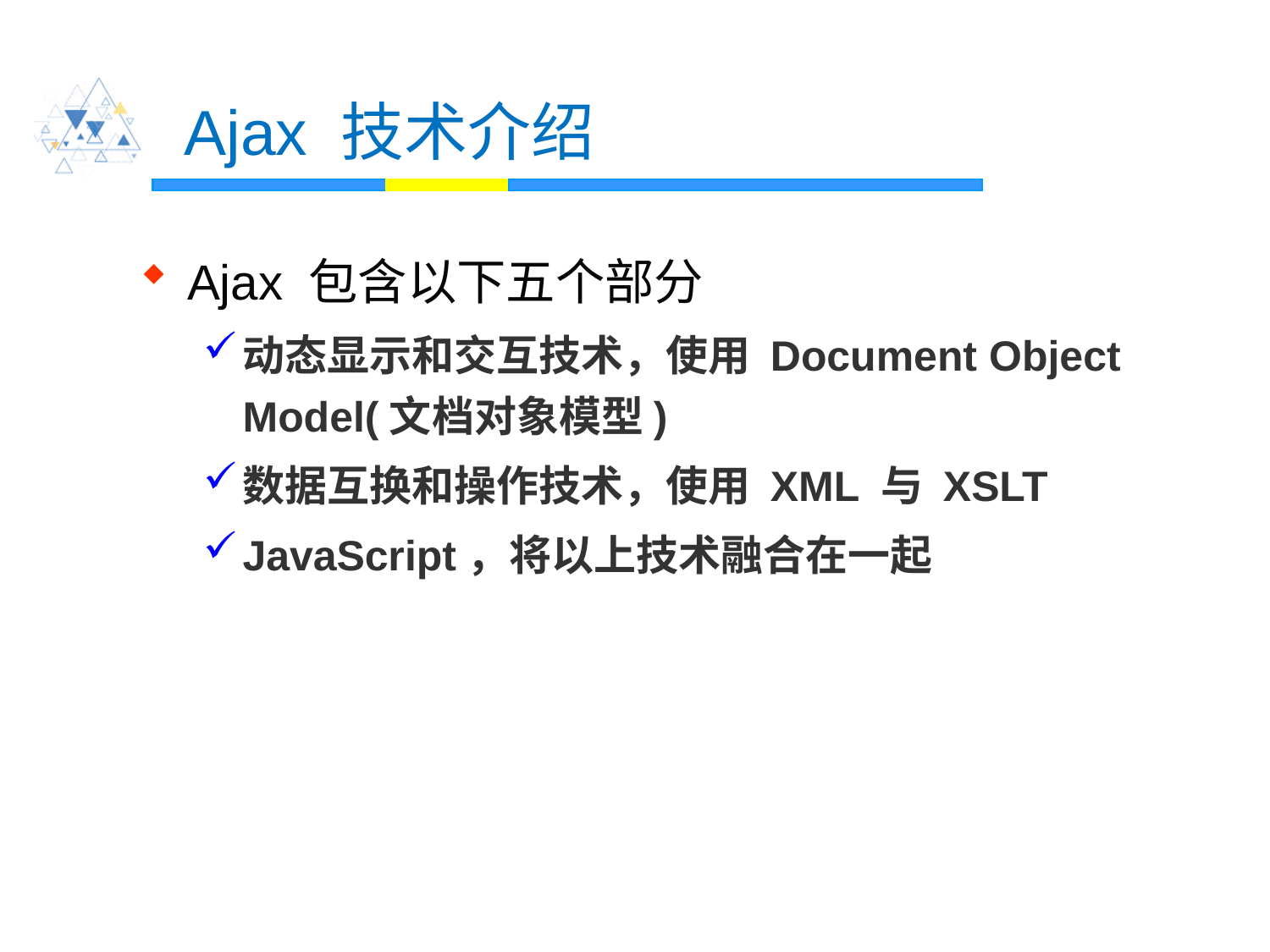

# Ajax 技术介绍
Ajax 包含以下五个部分
动态显示和交互技术，使用 Document Object Model(文档对象模型)
数据互换和操作技术，使用 XML 与 XSLT
JavaScript，将以上技术融合在一起